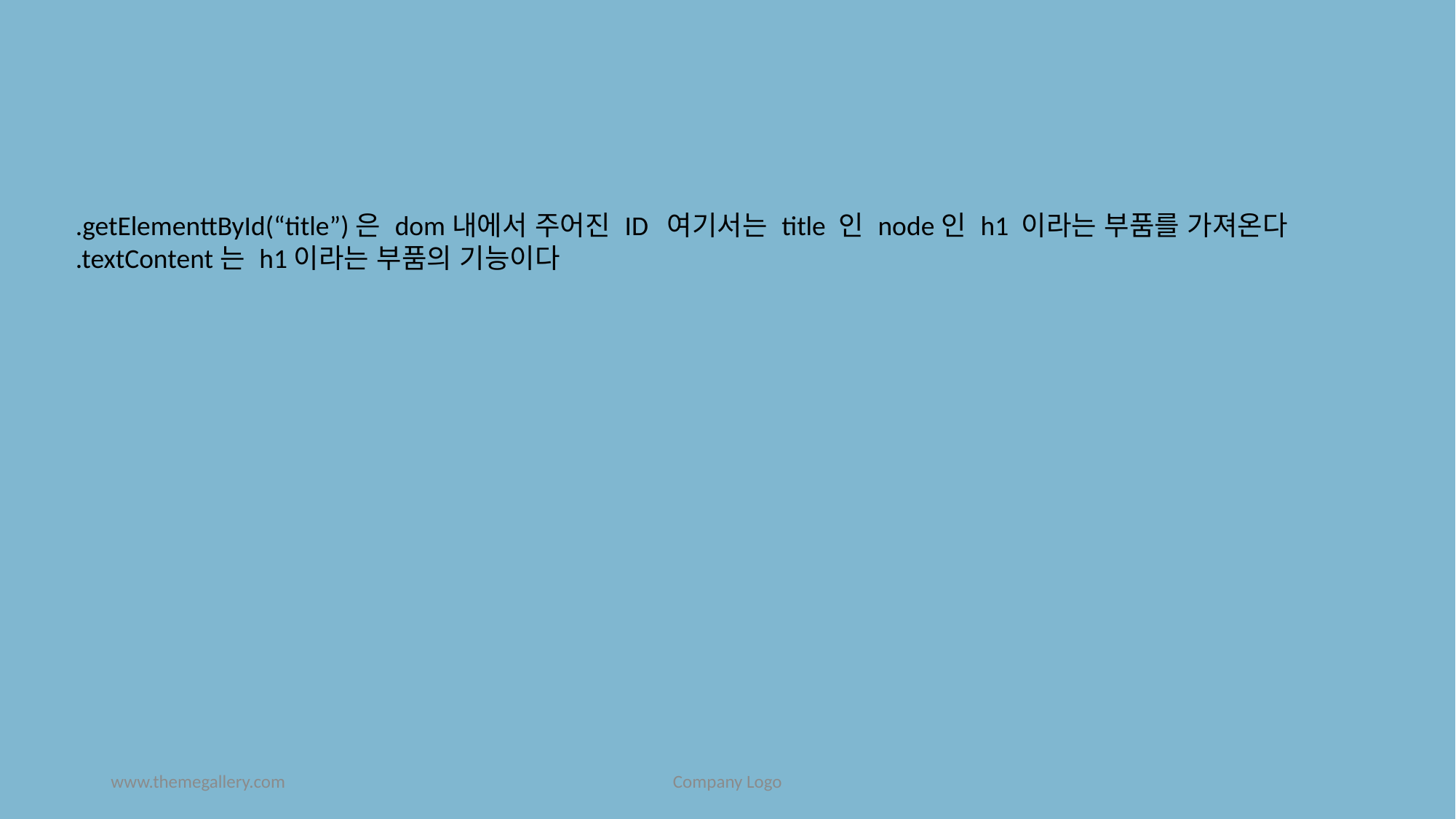

.getElementtById(“title”)은 dom내에서 주어진 ID  여기서는 title 인 node인 h1 이라는 부품를 가져온다
.textContent는 h1이라는 부품의 기능이다
www.themegallery.com
Company Logo